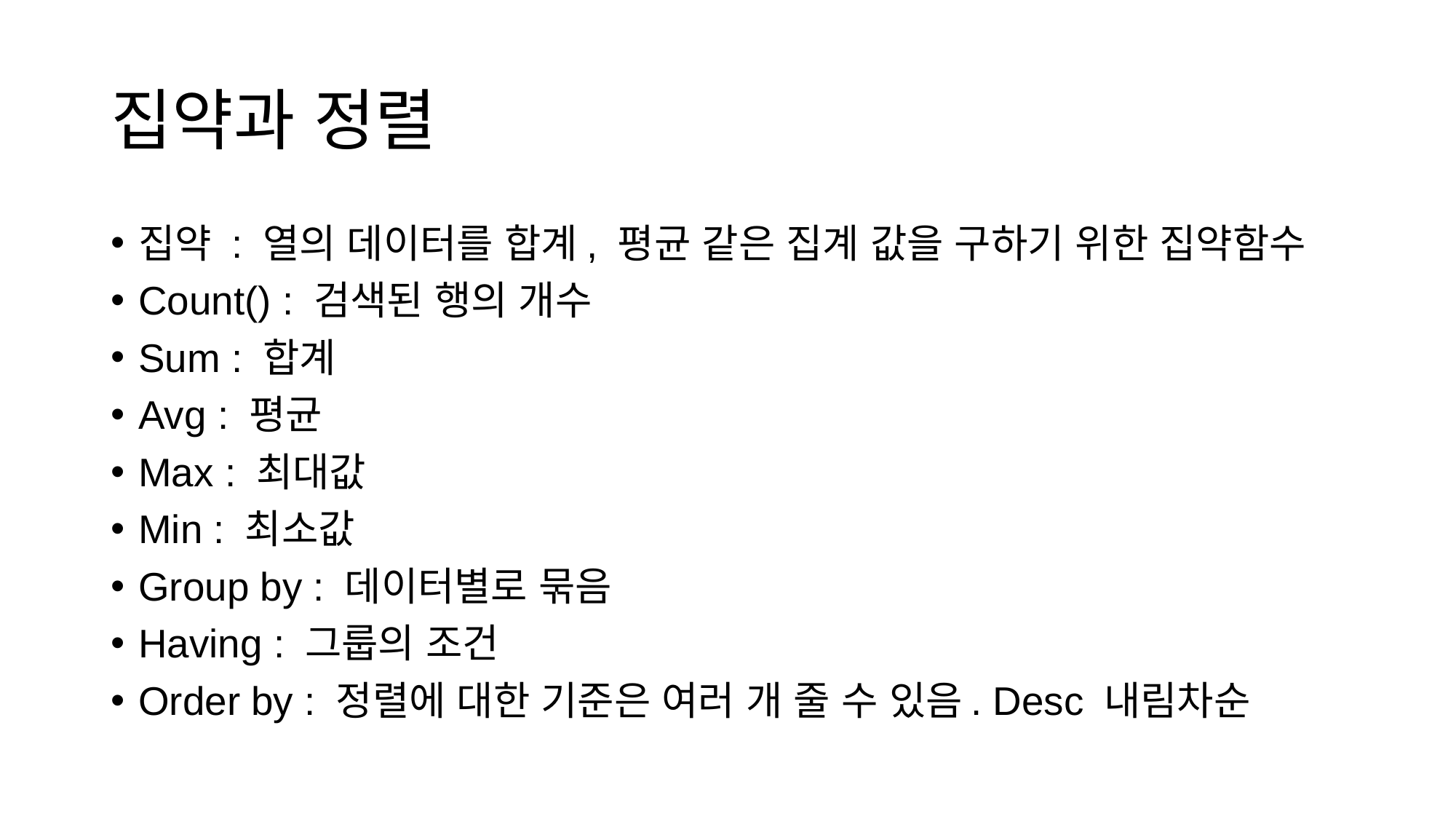

# 집약과 정렬
집약 : 열의 데이터를 합계, 평균 같은 집계 값을 구하기 위한 집약함수
Count() : 검색된 행의 개수
Sum : 합계
Avg : 평균
Max : 최대값
Min : 최소값
Group by : 데이터별로 묶음
Having : 그룹의 조건
Order by : 정렬에 대한 기준은 여러 개 줄 수 있음. Desc 내림차순